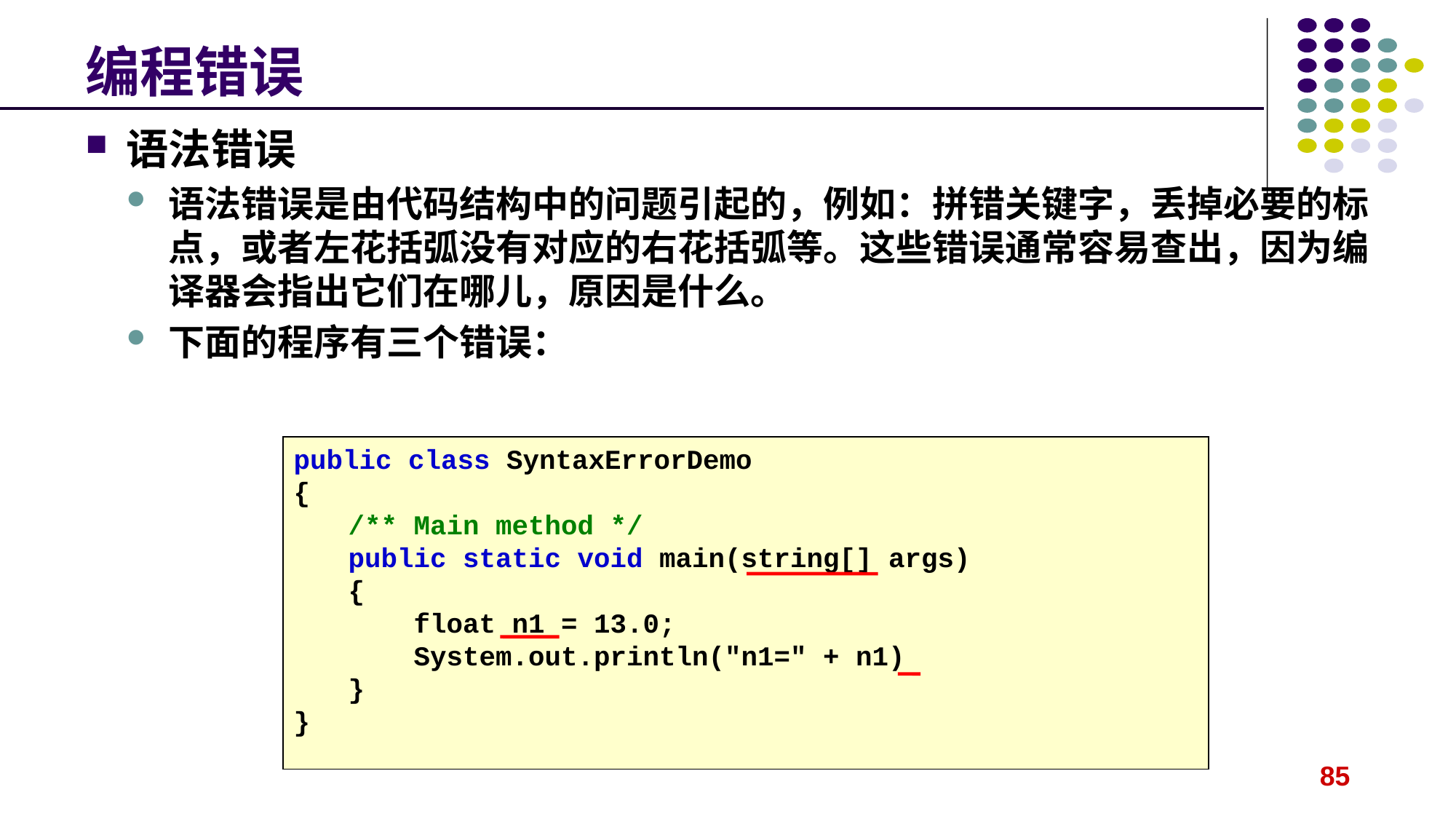

# 编程错误
语法错误
语法错误是由代码结构中的问题引起的，例如：拼错关键字，丢掉必要的标点，或者左花括弧没有对应的右花括弧等。这些错误通常容易查出，因为编译器会指出它们在哪儿，原因是什么。
下面的程序有三个错误：
public class SyntaxErrorDemo
{
/** Main method */
public static void main(string[] args)
{
    float n1 = 13.0;
    System.out.println("n1=" + n1)
}
}